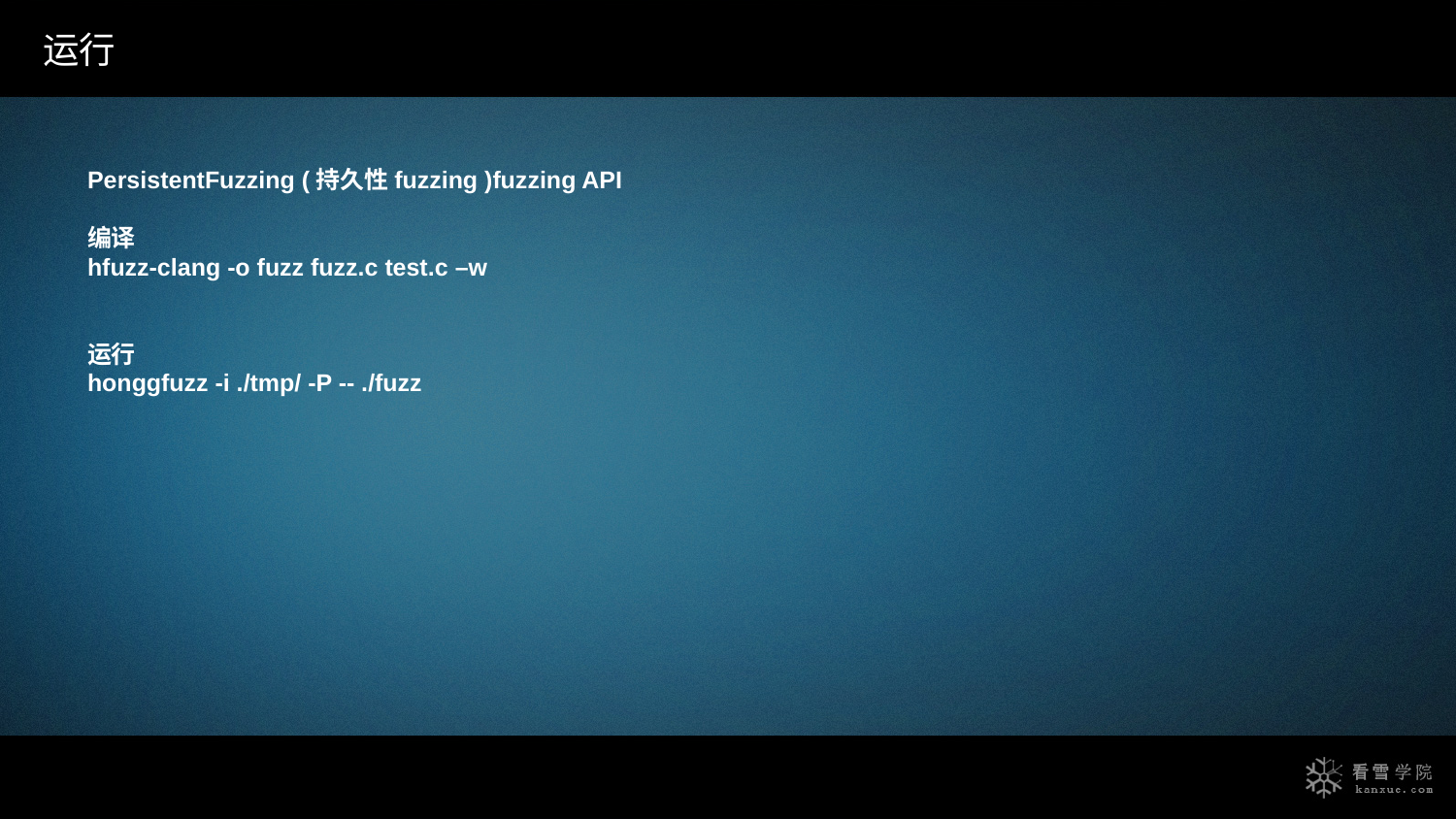

运行
PersistentFuzzing (持久性fuzzing )fuzzing API

编译
hfuzz-clang -o fuzz fuzz.c test.c –w

运行
honggfuzz -i ./tmp/ -P -- ./fuzz